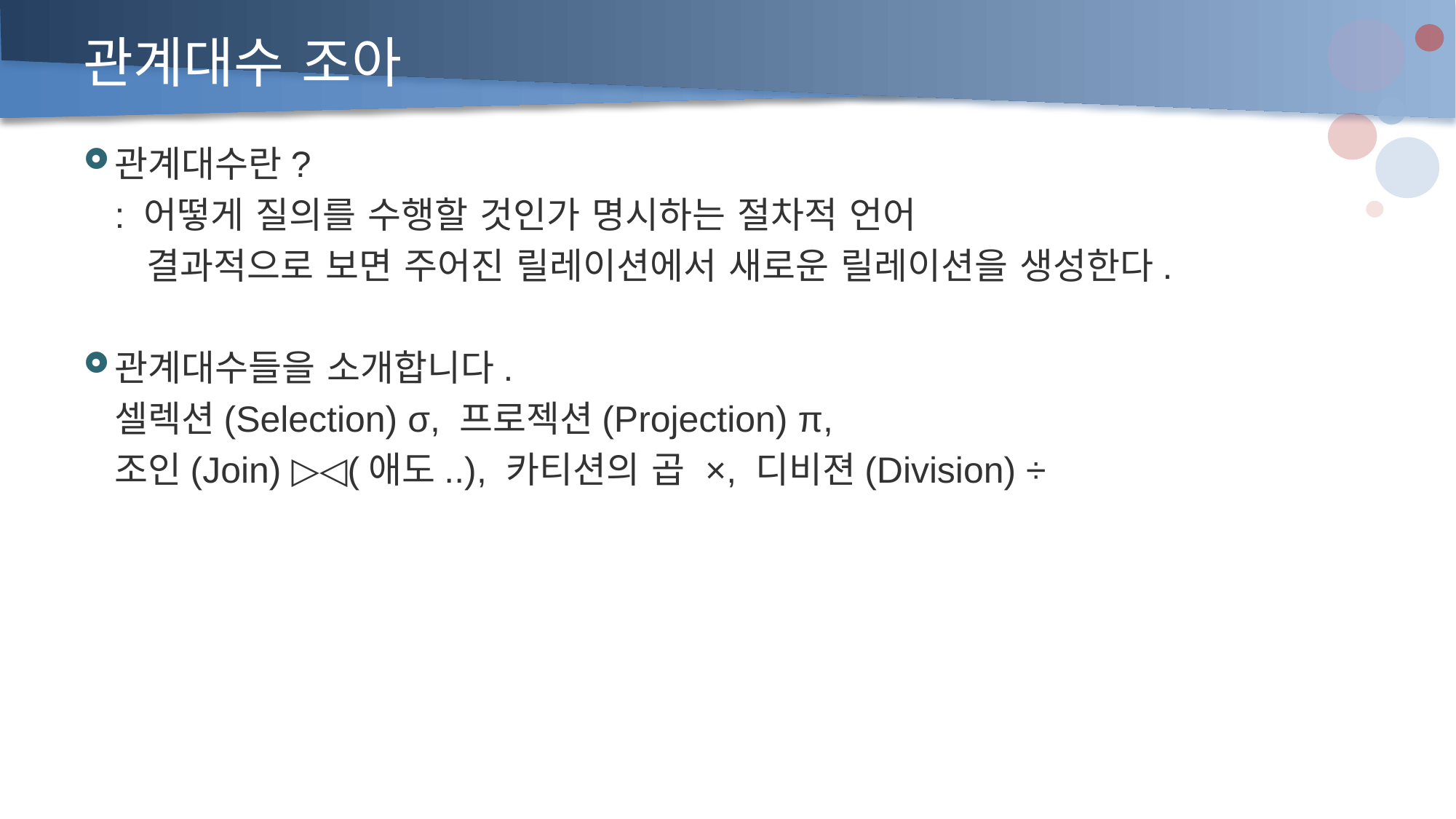

관계대수 조아
관계대수란?
	: 어떻게 질의를 수행할 것인가 명시하는 절차적 언어
	  결과적으로 보면 주어진 릴레이션에서 새로운 릴레이션을 생성한다.

관계대수들을 소개합니다.
	셀렉션(Selection) σ, 프로젝션(Projection) π,
	조인(Join) ▷◁(애도..), 카티션의 곱 ×, 디비젼(Division) ÷